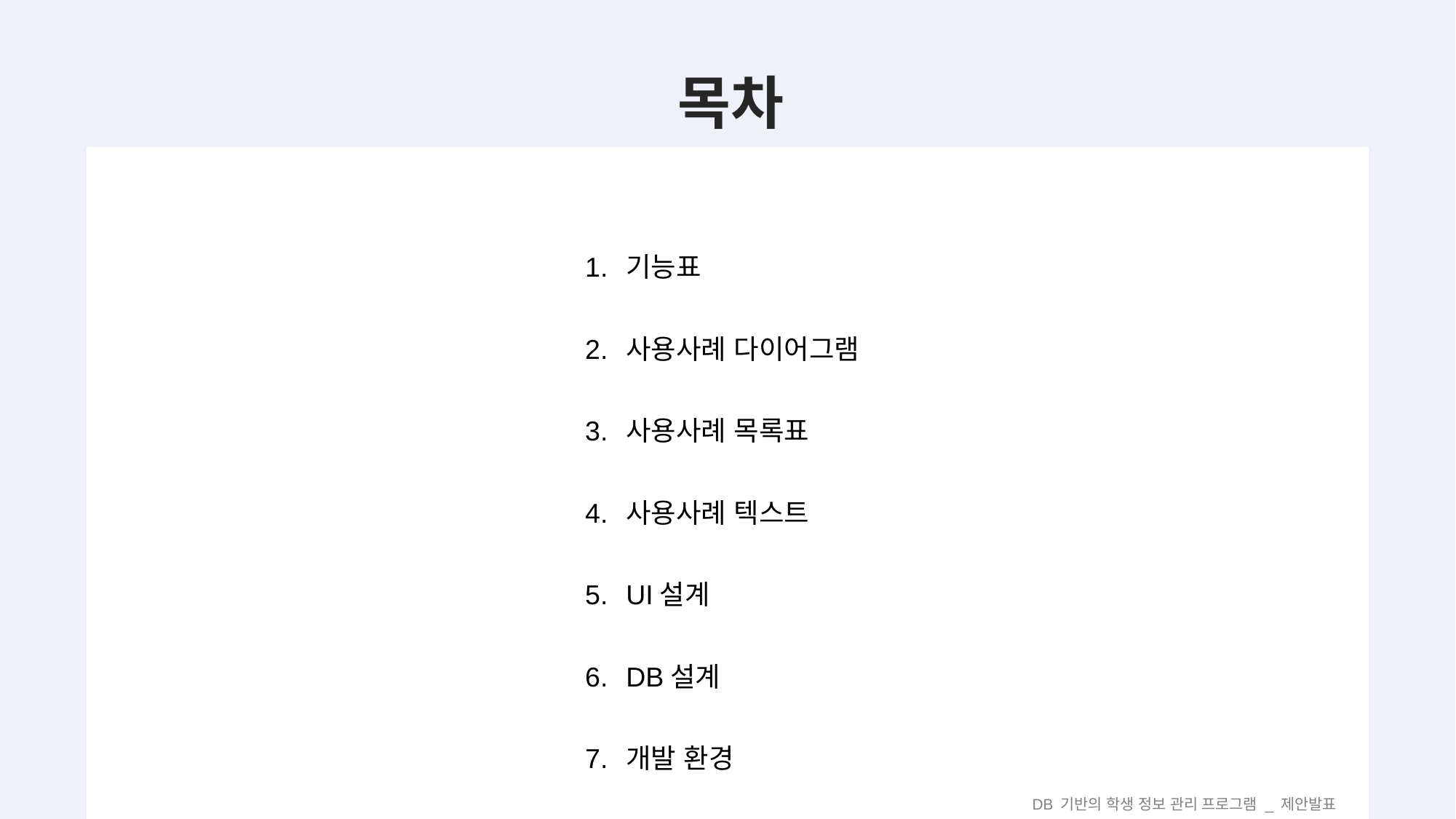

목차

기능표
사용사례 다이어그램
사용사례 목록표
사용사례 텍스트
UI설계
DB설계
개발 환경
DB 기반의 학생 정보 관리 프로그램 _ 제안발표